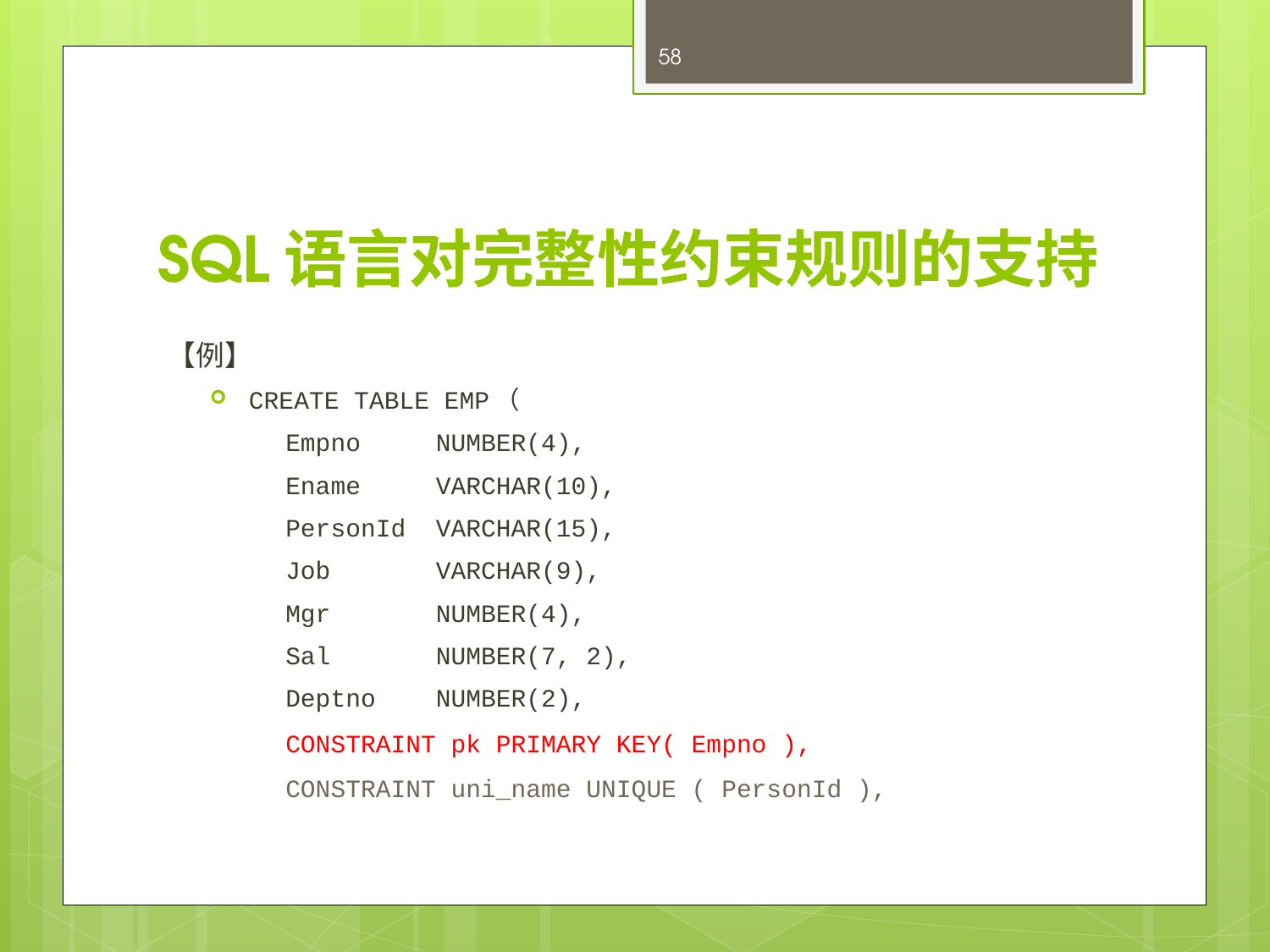

58
# SQL语言对完整性约束规则的支持
【例】
CREATE TABLE EMP（
Empno     NUMBER(4),
Ename     VARCHAR(10),
PersonId  VARCHAR(15),
Job       VARCHAR(9),
Mgr       NUMBER(4),
Sal       NUMBER(7, 2),
Deptno    NUMBER(2),

CONSTRAINT pk PRIMARY KEY( Empno ),

CONSTRAINT uni_name UNIQUE ( PersonId ),